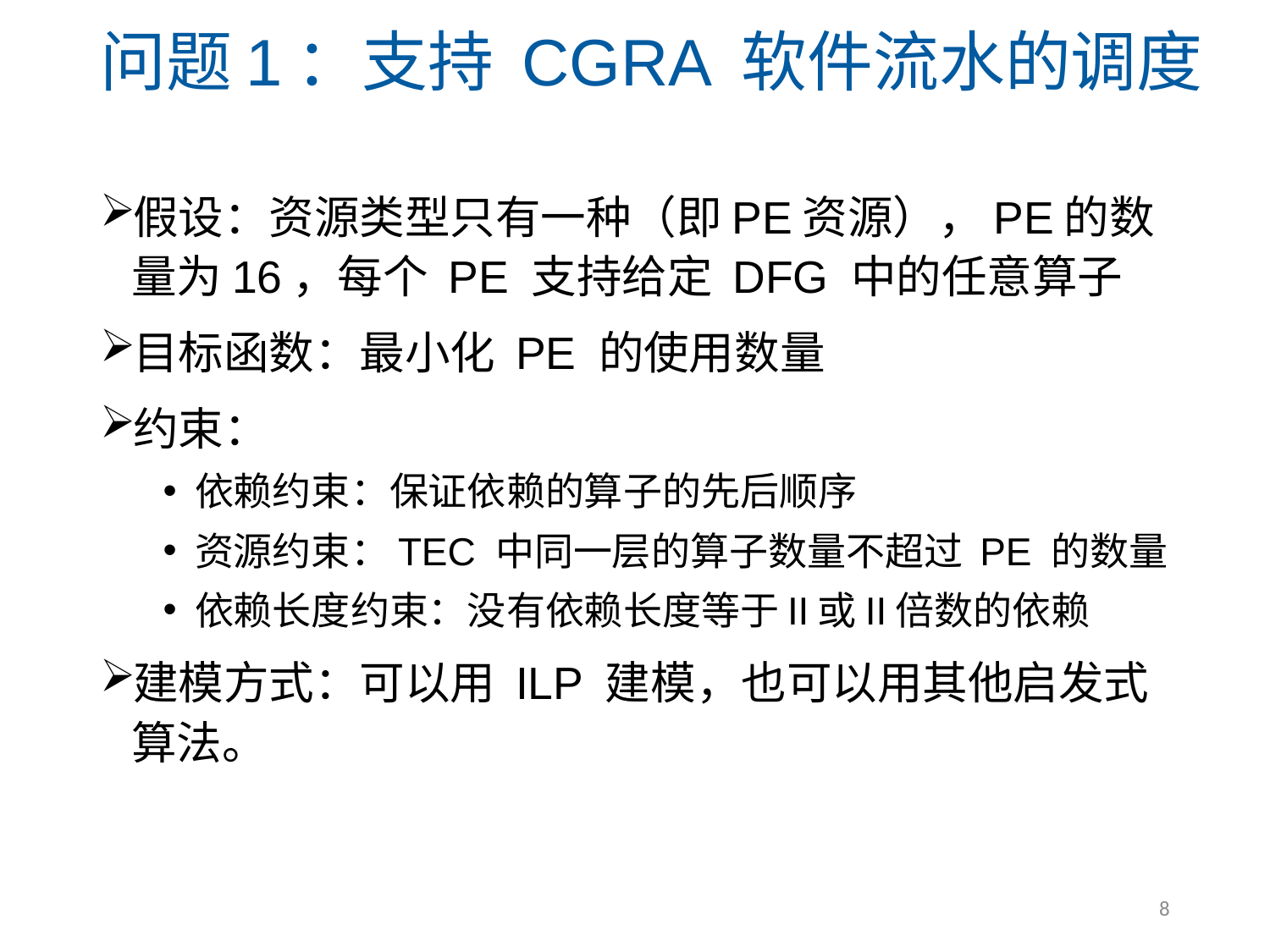

# 问题1：支持 CGRA 软件流水的调度
假设：资源类型只有一种（即PE资源），PE的数量为16，每个 PE 支持给定 DFG 中的任意算子
目标函数：最小化 PE 的使用数量
约束：
依赖约束：保证依赖的算子的先后顺序
资源约束：TEC 中同一层的算子数量不超过 PE 的数量
依赖长度约束：没有依赖长度等于II或II倍数的依赖
建模方式：可以用 ILP 建模，也可以用其他启发式算法。
8